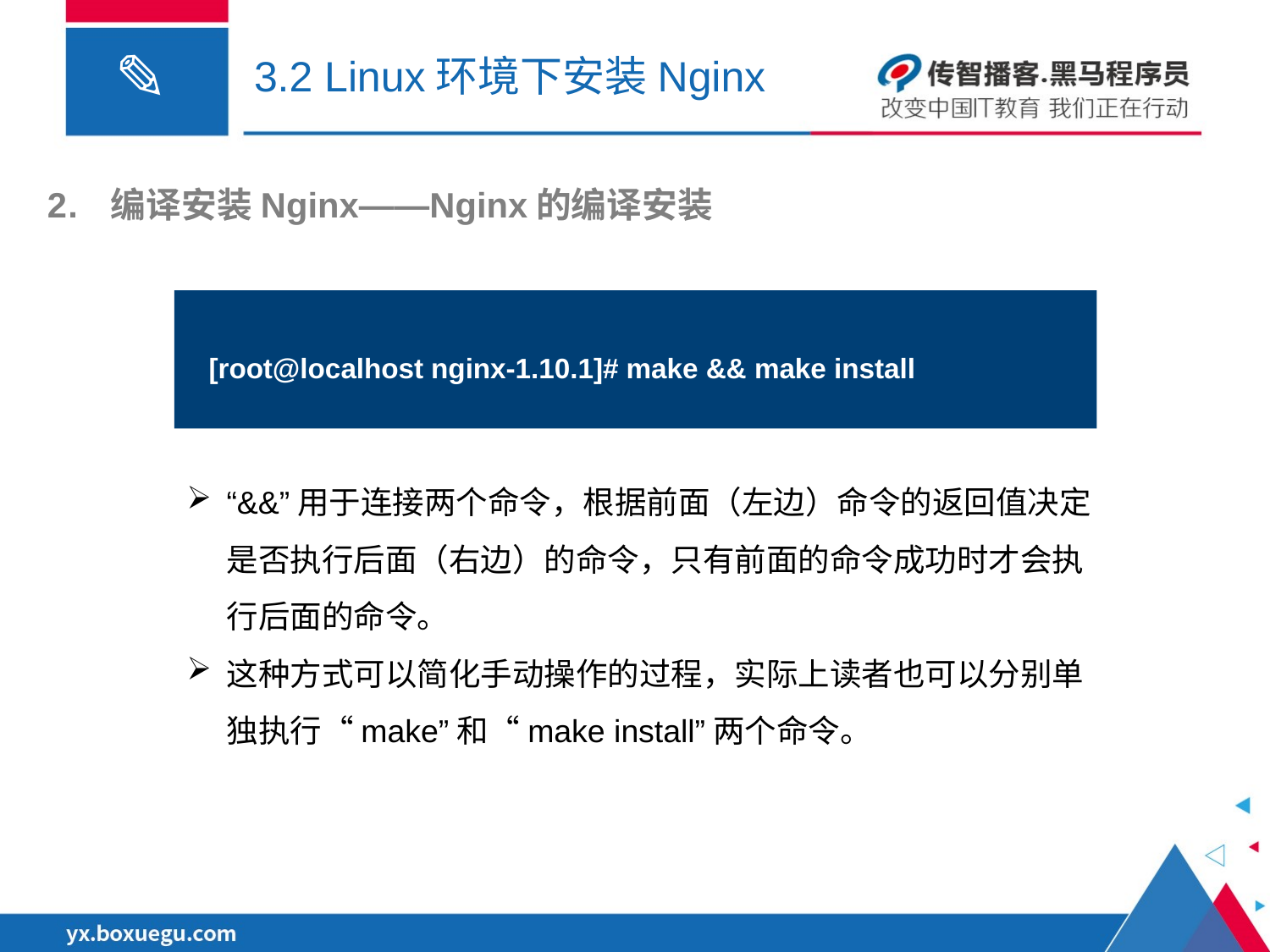

# 3.2 Linux环境下安装Nginx
编译安装Nginx——Nginx的编译安装

[root@localhost nginx-1.10.1]# make && make install
“&&”用于连接两个命令，根据前面（左边）命令的返回值决定是否执行后面（右边）的命令，只有前面的命令成功时才会执行后面的命令。
这种方式可以简化手动操作的过程，实际上读者也可以分别单独执行“make”和“make install”两个命令。